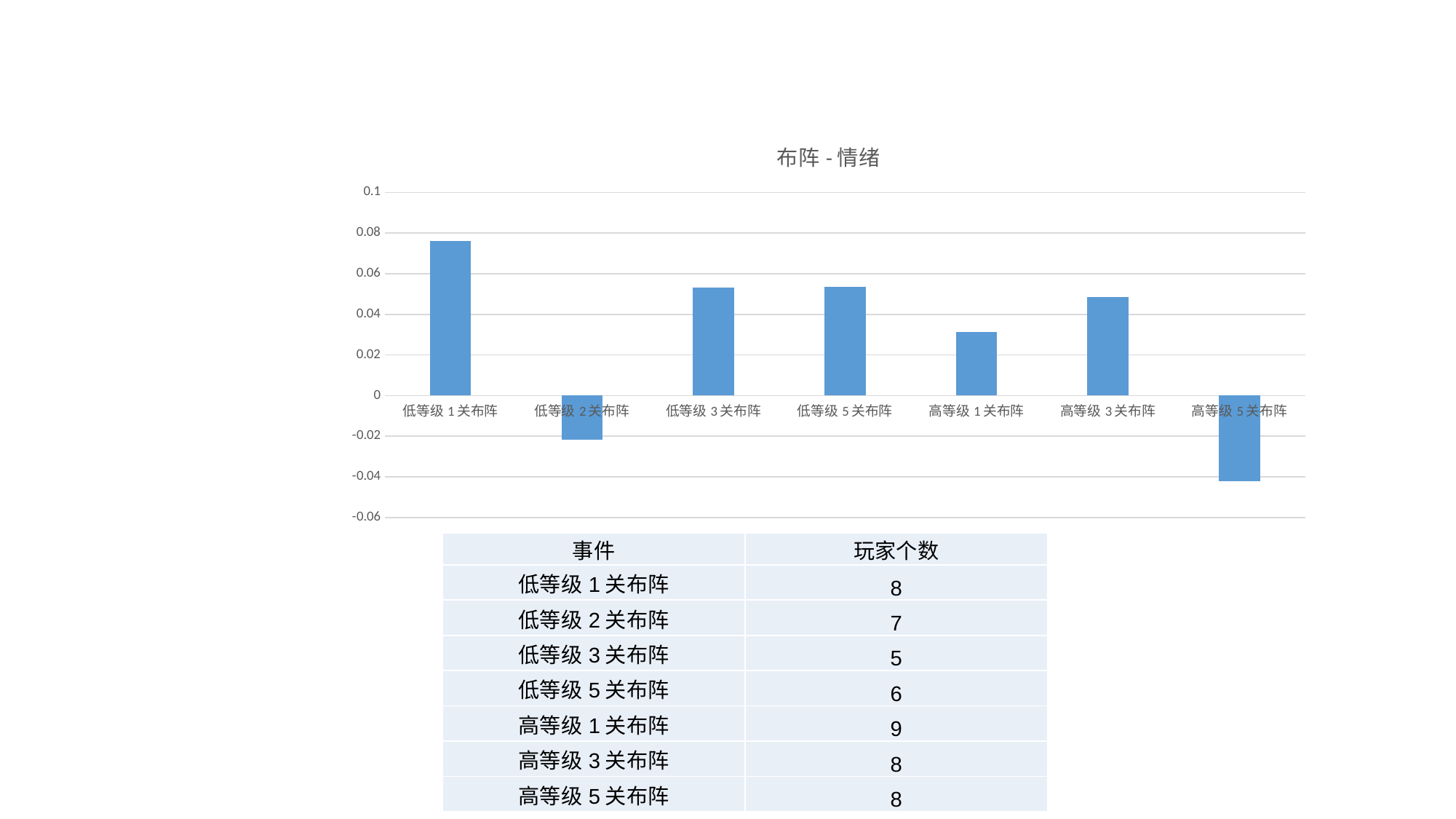

### Chart: 布阵-情绪

| Category |  |
|---|---|
| 低等级1关布阵 | 0.0760344500756192 |
| 低等级2关布阵 | -0.021880289604745112 |
| 低等级3关布阵 | 0.053144897949711875 |
| 低等级5关布阵 | 0.05356771349974717 |
| 高等级1关布阵 | 0.031143594162746403 |
| 高等级3关布阵 | 0.04837522152502409 |
| 高等级5关布阵 | -0.04222636735085511 |
| 事件 | 玩家个数 |
| --- | --- |
| 低等级1关布阵 | 8 |
| 低等级2关布阵 | 7 |
| 低等级3关布阵 | 5 |
| 低等级5关布阵 | 6 |
| 高等级1关布阵 | 9 |
| 高等级3关布阵 | 8 |
| 高等级5关布阵 | 8 |